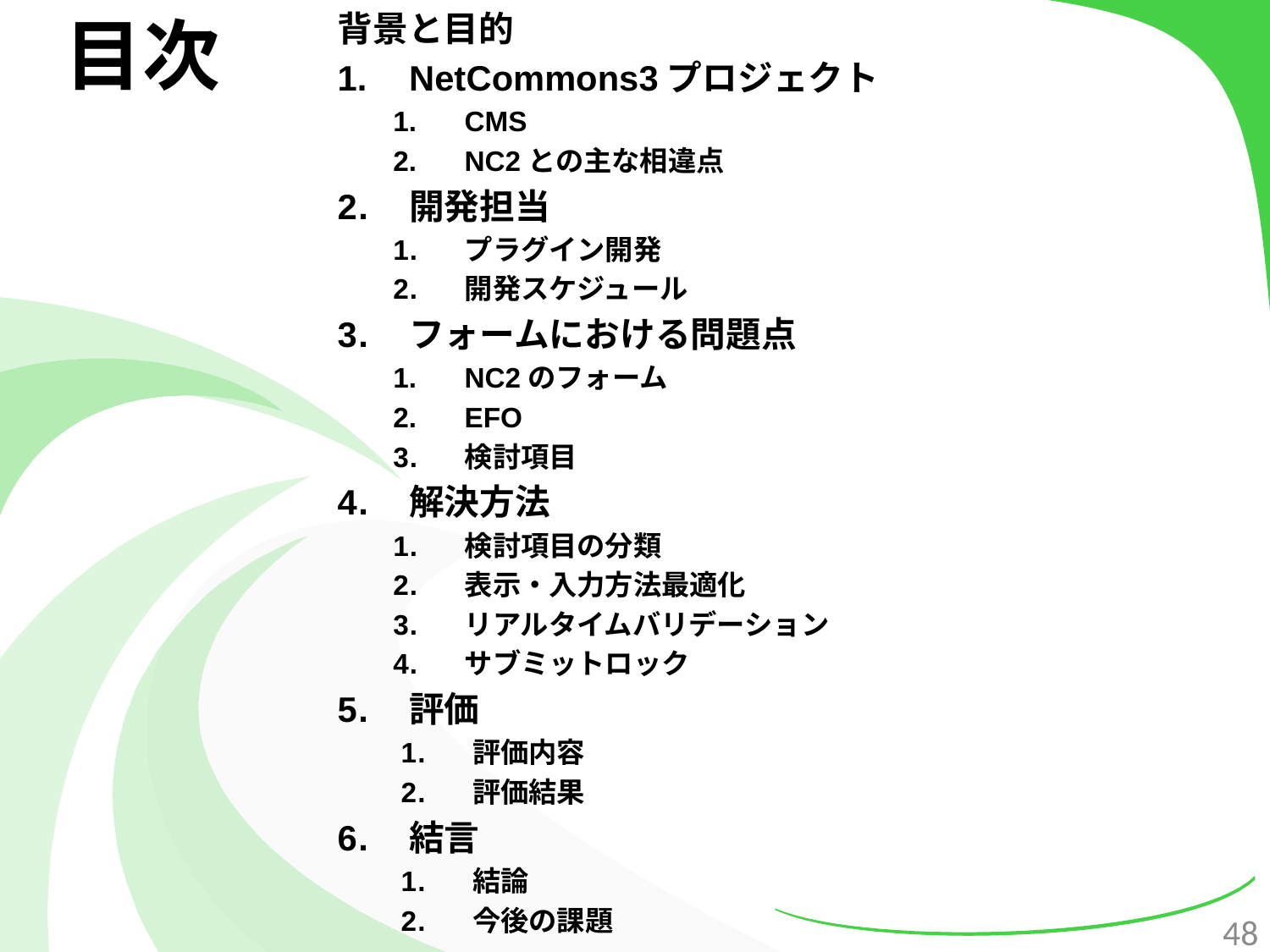

# 目次
背景と目的
NetCommons3プロジェクト
CMS
NC2との主な相違点
開発担当
プラグイン開発
開発スケジュール
フォームにおける問題点
NC2のフォーム
EFO
検討項目
解決方法
検討項目の分類
表示・入力方法最適化
リアルタイムバリデーション
サブミットロック
評価
評価内容
評価結果
結言
結論
今後の課題

48